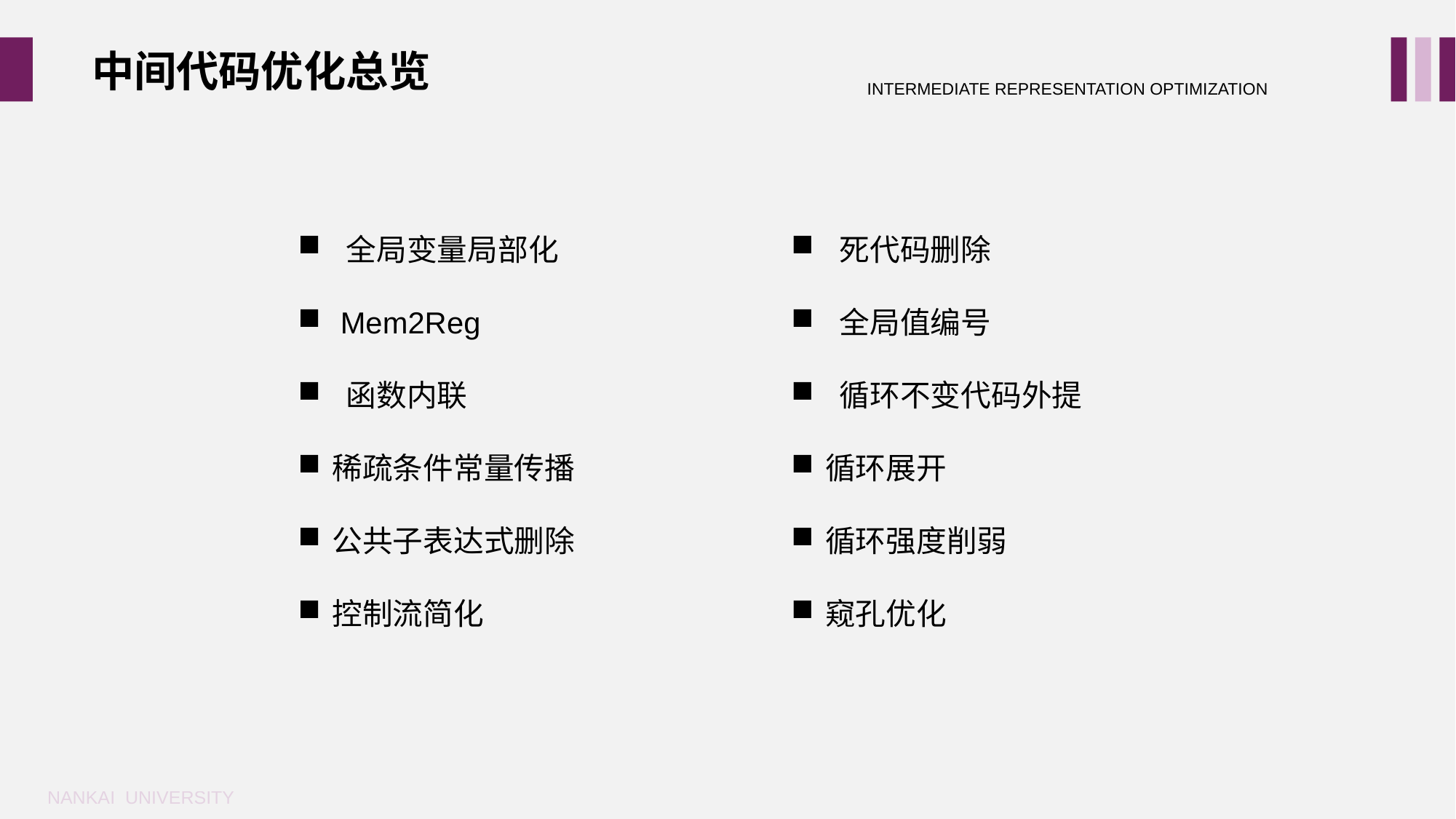

中间代码优化总览
INTERMEDIATE REPRESENTATION OPTIMIZATION
 全局变量局部化
 Mem2Reg
 函数内联
稀疏条件常量传播
公共子表达式删除
控制流简化
 死代码删除
 全局值编号
 循环不变代码外提
循环展开
循环强度削弱
窥孔优化